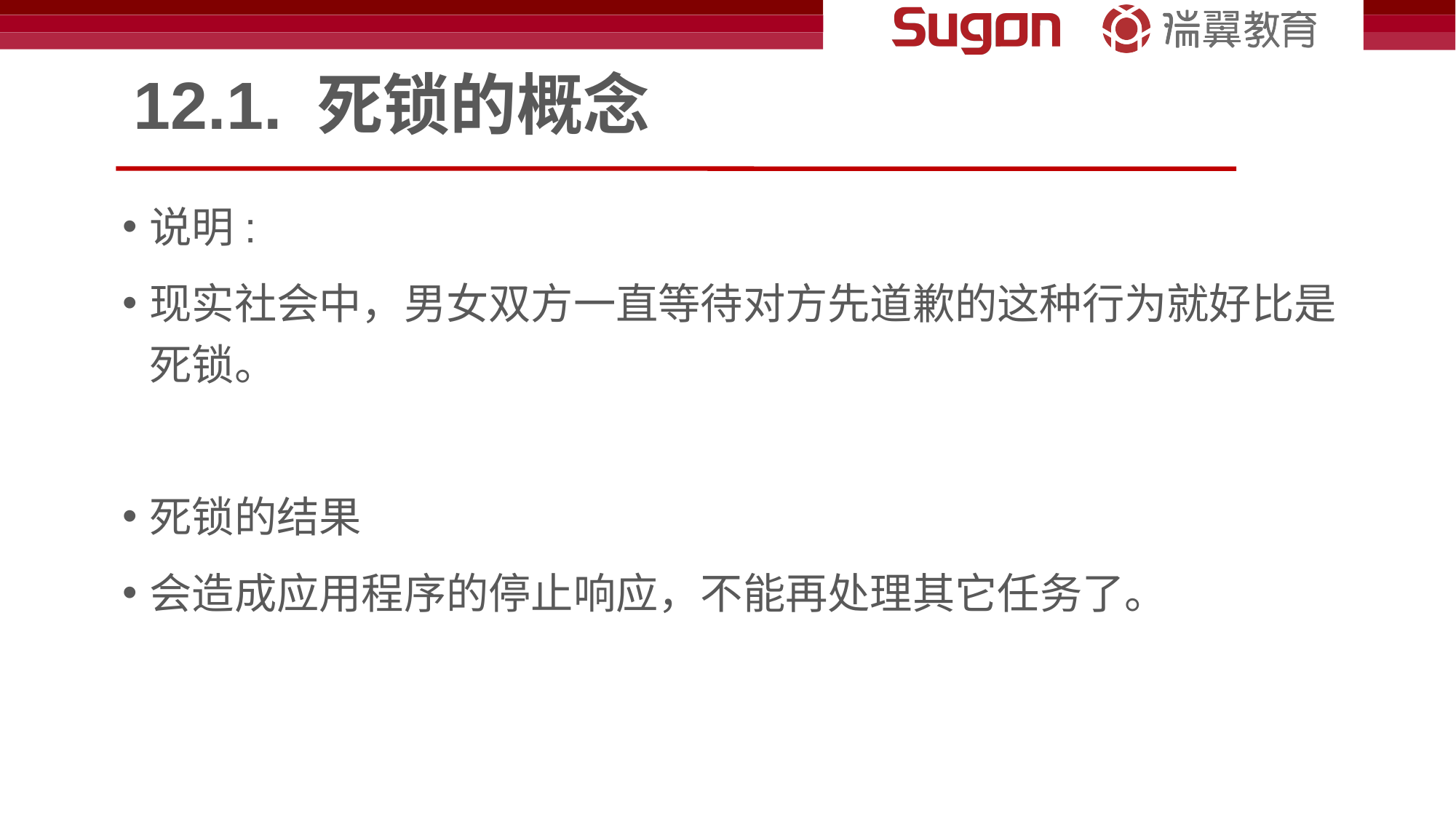

# 12.1. 死锁的概念
说明:
现实社会中，男女双方一直等待对方先道歉的这种行为就好比是死锁。

死锁的结果
会造成应用程序的停止响应，不能再处理其它任务了。